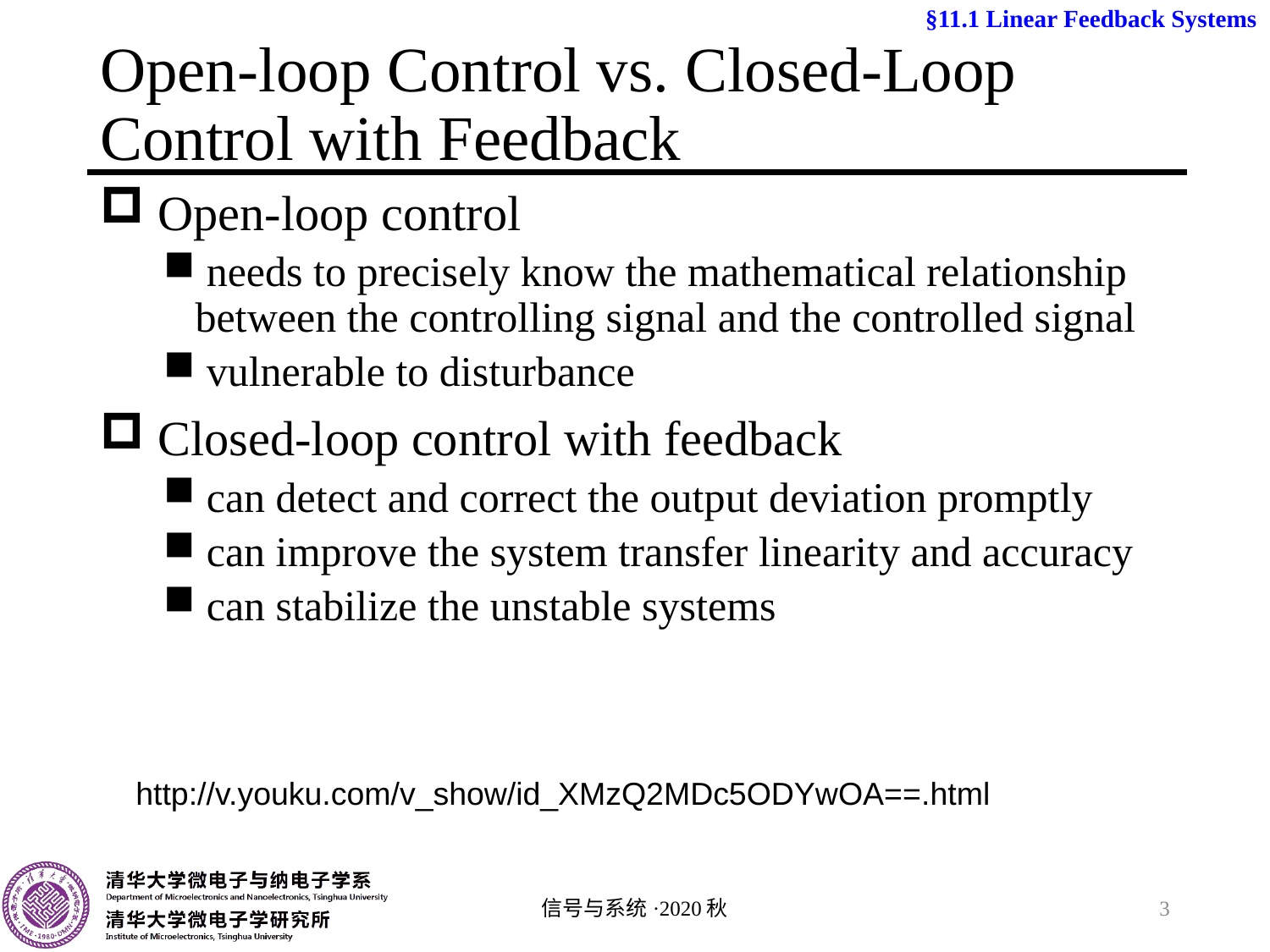

§11.1 Linear Feedback Systems
# Open-loop Control vs. Closed-Loop Control with Feedback
 Open-loop control
 needs to precisely know the mathematical relationship between the controlling signal and the controlled signal
 vulnerable to disturbance
 Closed-loop control with feedback
 can detect and correct the output deviation promptly
 can improve the system transfer linearity and accuracy
 can stabilize the unstable systems
http://v.youku.com/v_show/id_XMzQ2MDc5ODYwOA==.html
信号与系统·2020秋
3